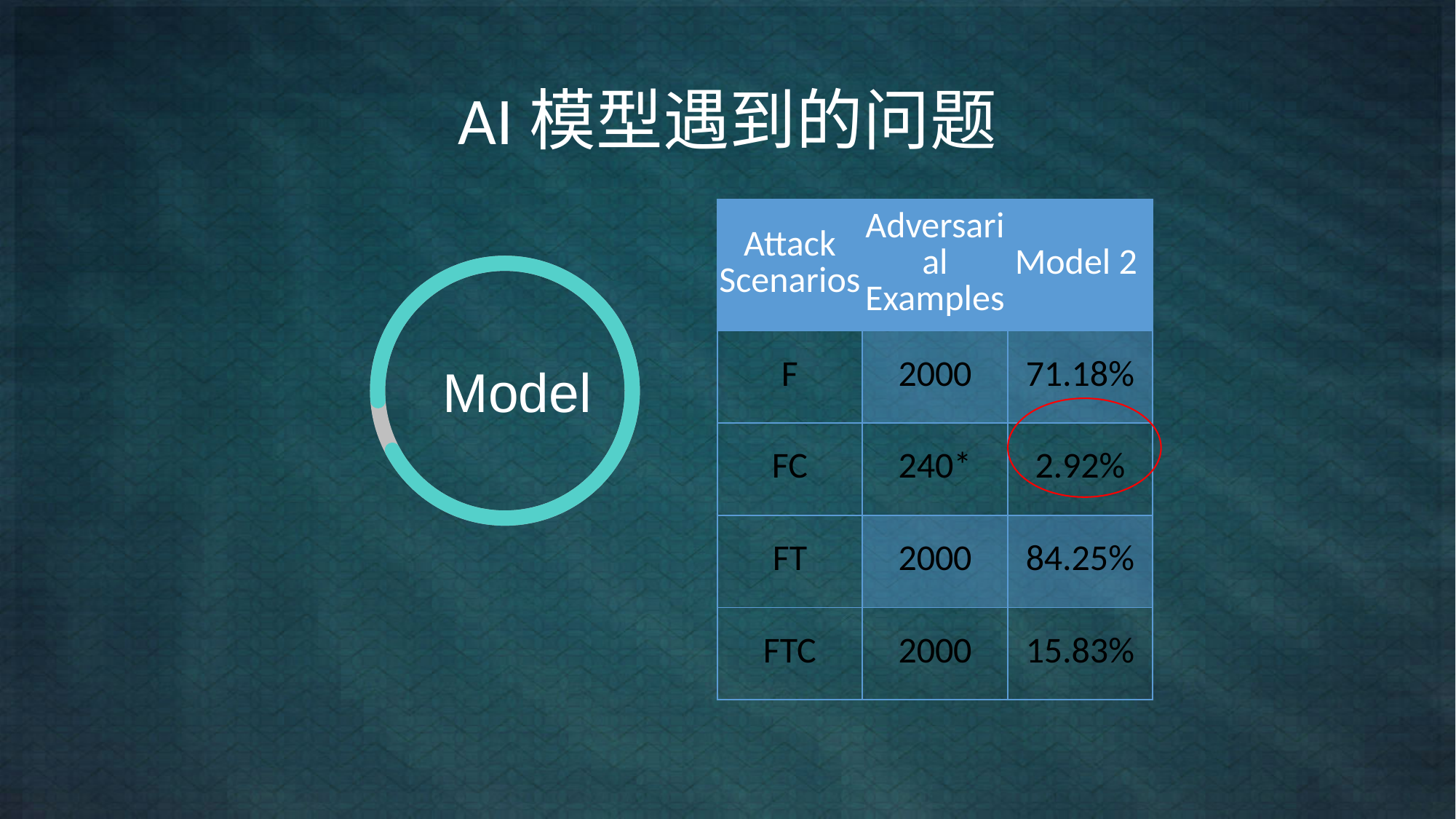

# AI模型遇到的问题
| Attack Scenarios | Adversarial Examples | Model 2 |
| --- | --- | --- |
| F | 2000 | 71.18% |
| FC | 240\* | 2.92% |
| FT | 2000 | 84.25% |
| FTC | 2000 | 15.83% |

Model